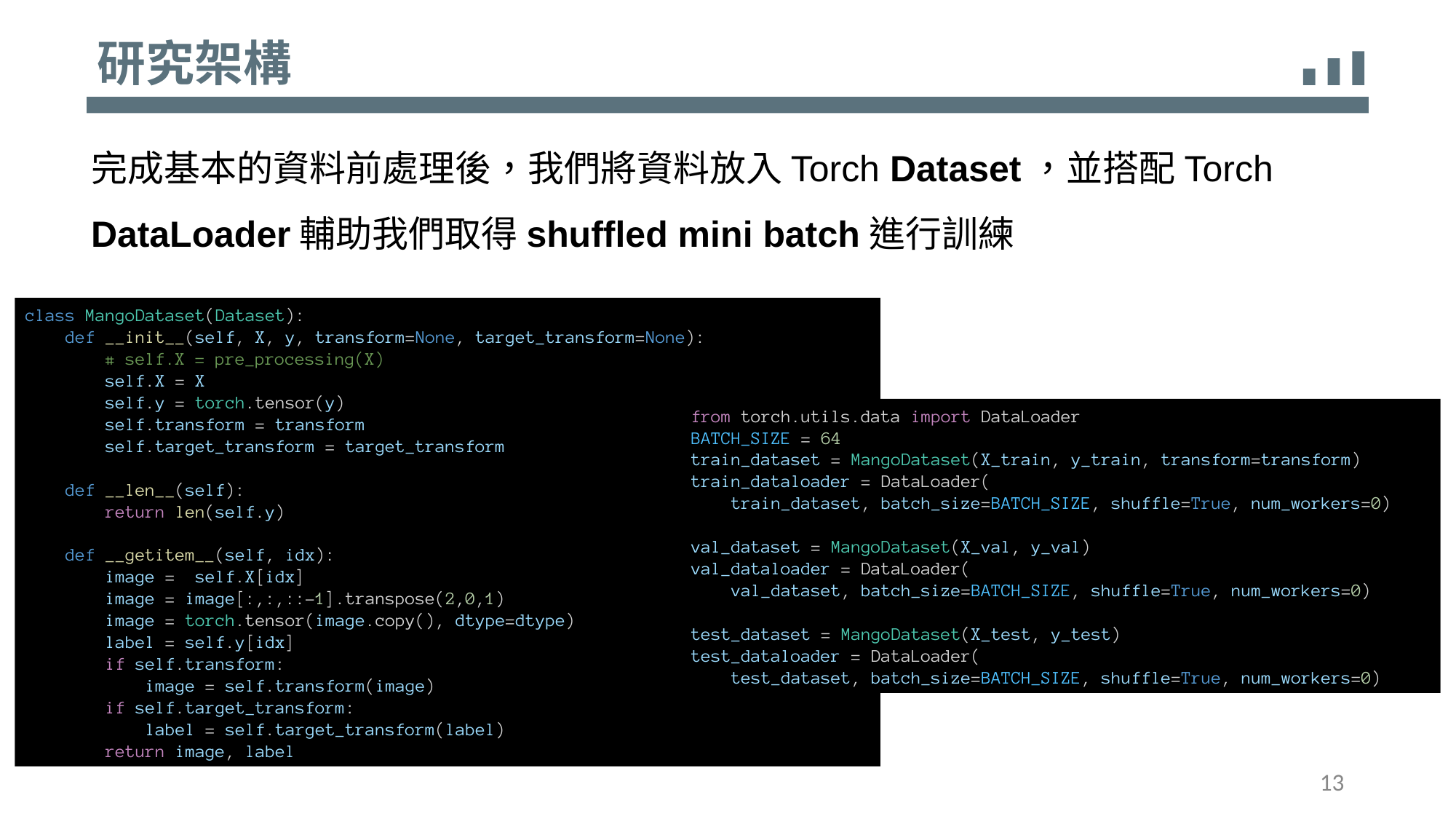

研究架構

完成基本的資料前處理後，我們將資料放入Torch Dataset，並搭配Torch  DataLoader輔助我們取得shuffled mini batch進行訓練

class MangoDataset(Dataset):
    def __init__(self, X, y, transform=None, target_transform=None):
        # self.X = pre_processing(X)
        self.X = X
        self.y = torch.tensor(y)
        self.transform = transform
        self.target_transform = target_transform

    def __len__(self):
        return len(self.y)
    def __getitem__(self, idx):
        image =  self.X[idx]
        image = image[:,:,::-1].transpose(2,0,1)
        image = torch.tensor(image.copy(), dtype=dtype)
        label = self.y[idx]
        if self.transform:
            image = self.transform(image)
        if self.target_transform:
            label = self.target_transform(label)
        return image, label
from torch.utils.data import DataLoader
BATCH_SIZE = 64
train_dataset = MangoDataset(X_train, y_train, transform=transform)
train_dataloader = DataLoader(
    train_dataset, batch_size=BATCH_SIZE, shuffle=True, num_workers=0)
val_dataset = MangoDataset(X_val, y_val)
val_dataloader = DataLoader(
    val_dataset, batch_size=BATCH_SIZE, shuffle=True, num_workers=0)
test_dataset = MangoDataset(X_test, y_test)
test_dataloader = DataLoader(
    test_dataset, batch_size=BATCH_SIZE, shuffle=True, num_workers=0)

13